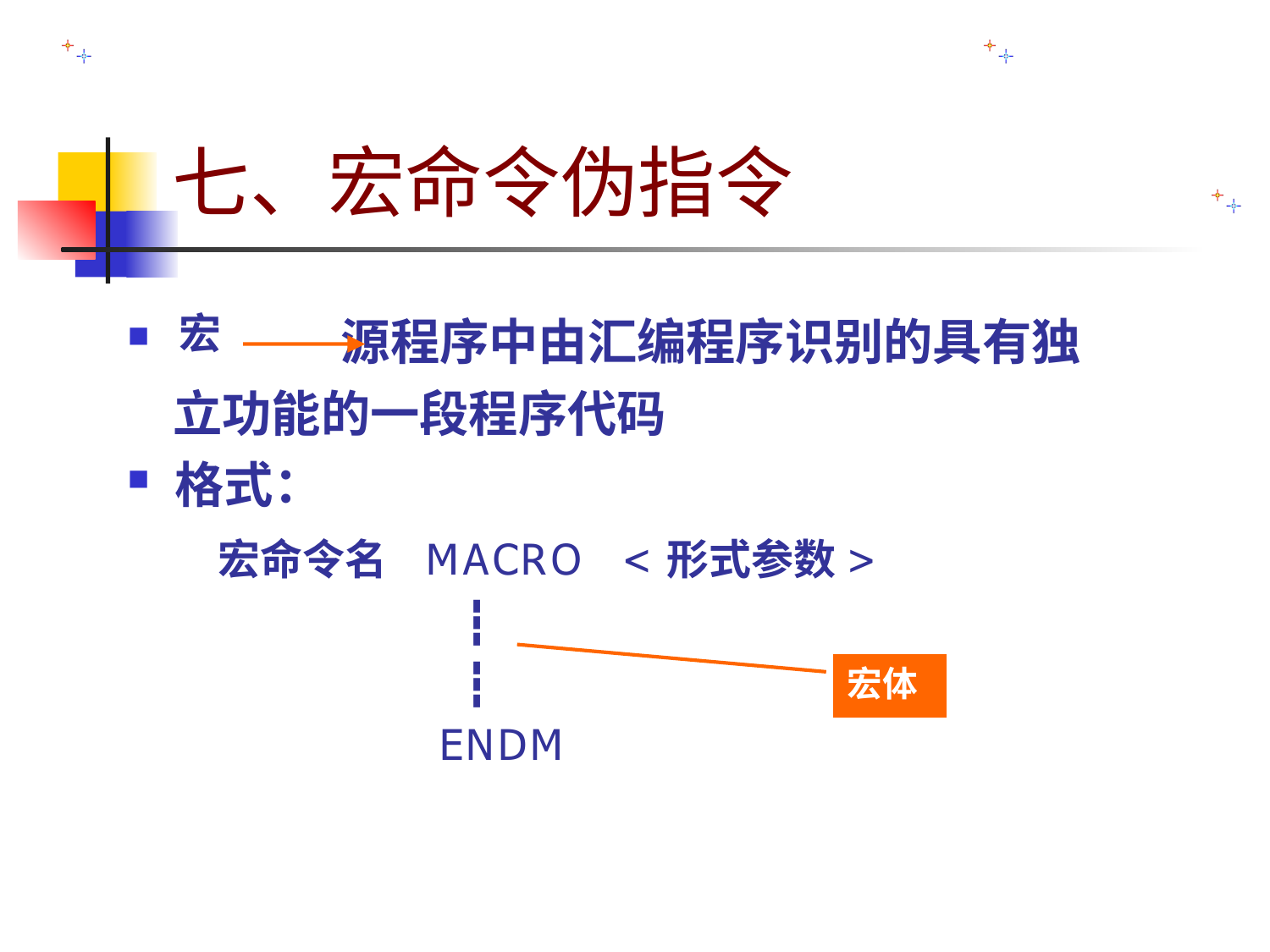

# 七、宏命令伪指令
宏
              源程序中由汇编程序识别的具有独
   立功能的一段程序代码
格式：
       宏命令名   MACRO   <形式参数>
                           ┇
                           ┇
                         ENDM

宏体